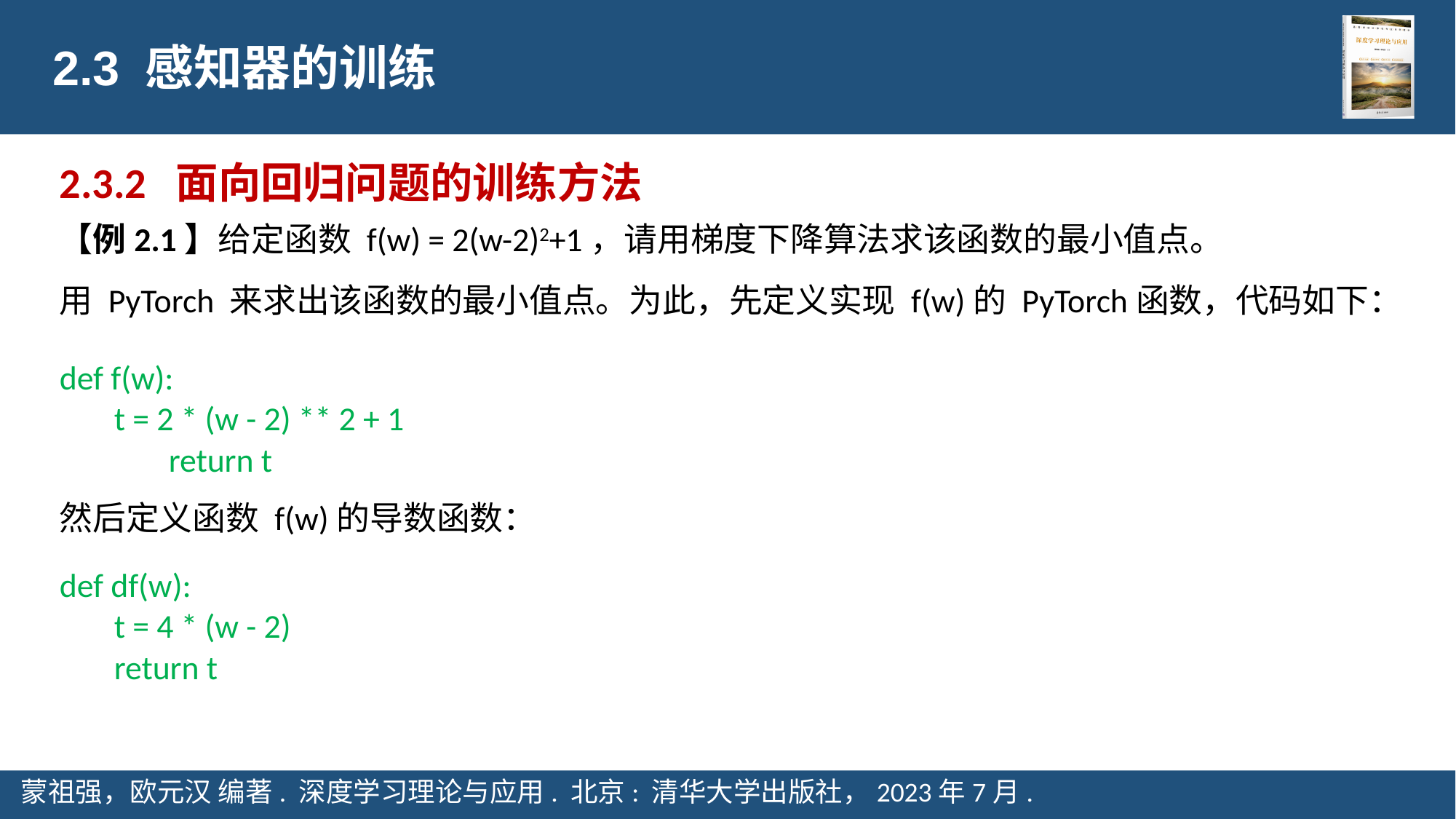

2.3 感知器的训练
2.3.2  面向回归问题的训练方法
【例2.1】给定函数 f(w) = 2(w-2)2+1，请用梯度下降算法求该函数的最小值点。

用 PyTorch 来求出该函数的最小值点。为此，先定义实现 f(w)的 PyTorch函数，代码如下：

def f(w):
t = 2 * (w - 2) ** 2 + 1
 	return t
然后定义函数 f(w)的导数函数：
def df(w):
t = 4 * (w - 2)
return t